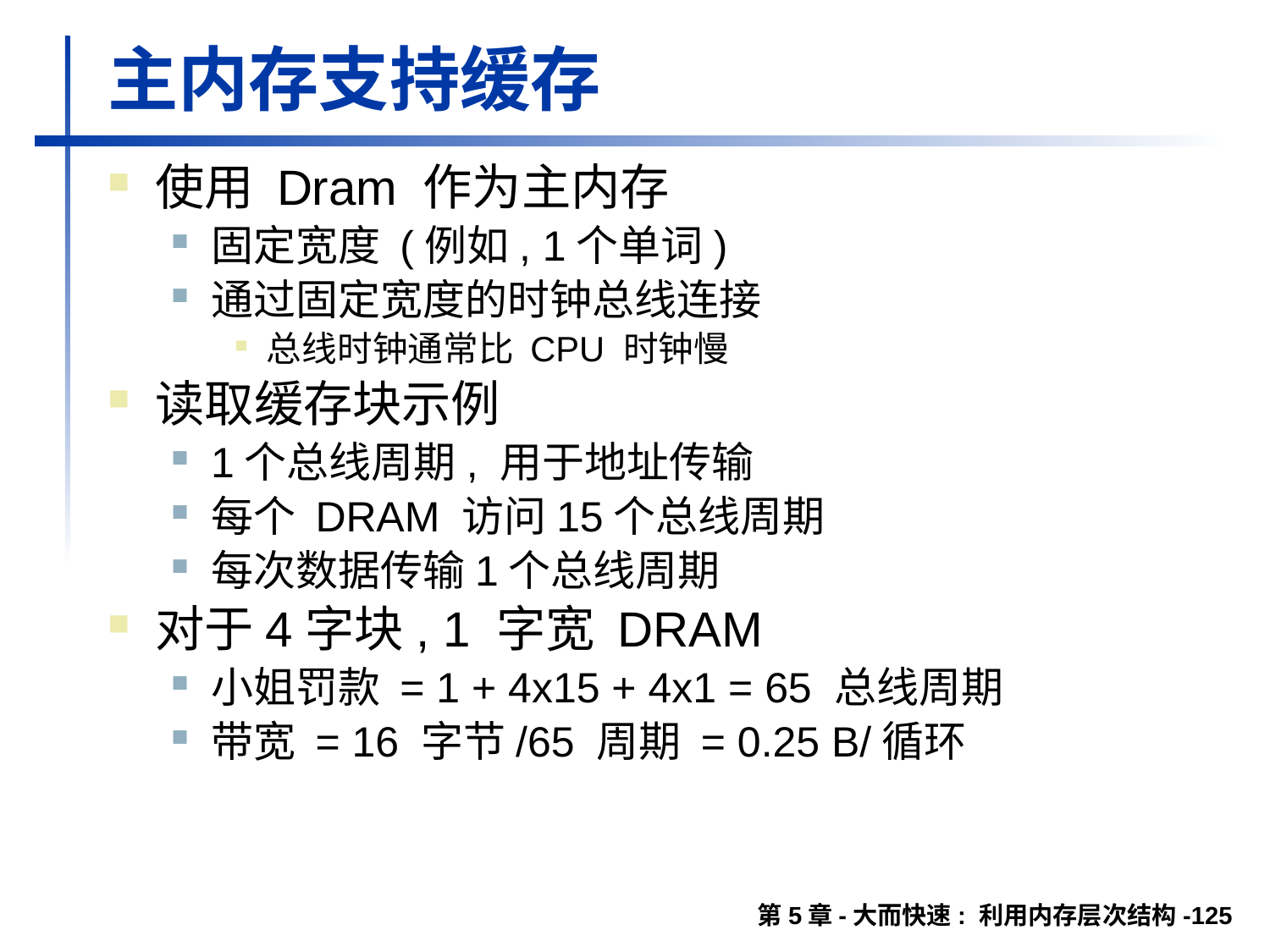

# 主内存支持缓存
使用 Dram 作为主内存
固定宽度 (例如, 1个单词)
通过固定宽度的时钟总线连接
总线时钟通常比 CPU 时钟慢
读取缓存块示例
1个总线周期, 用于地址传输
每个 DRAM 访问15个总线周期
每次数据传输1个总线周期
对于4字块, 1 字宽 DRAM
小姐罚款 = 1 + 4x15 + 4x1 = 65 总线周期
带宽 = 16 字节/65 周期 = 0.25 B/循环
第5章-大而快速: 利用内存层次结构-125